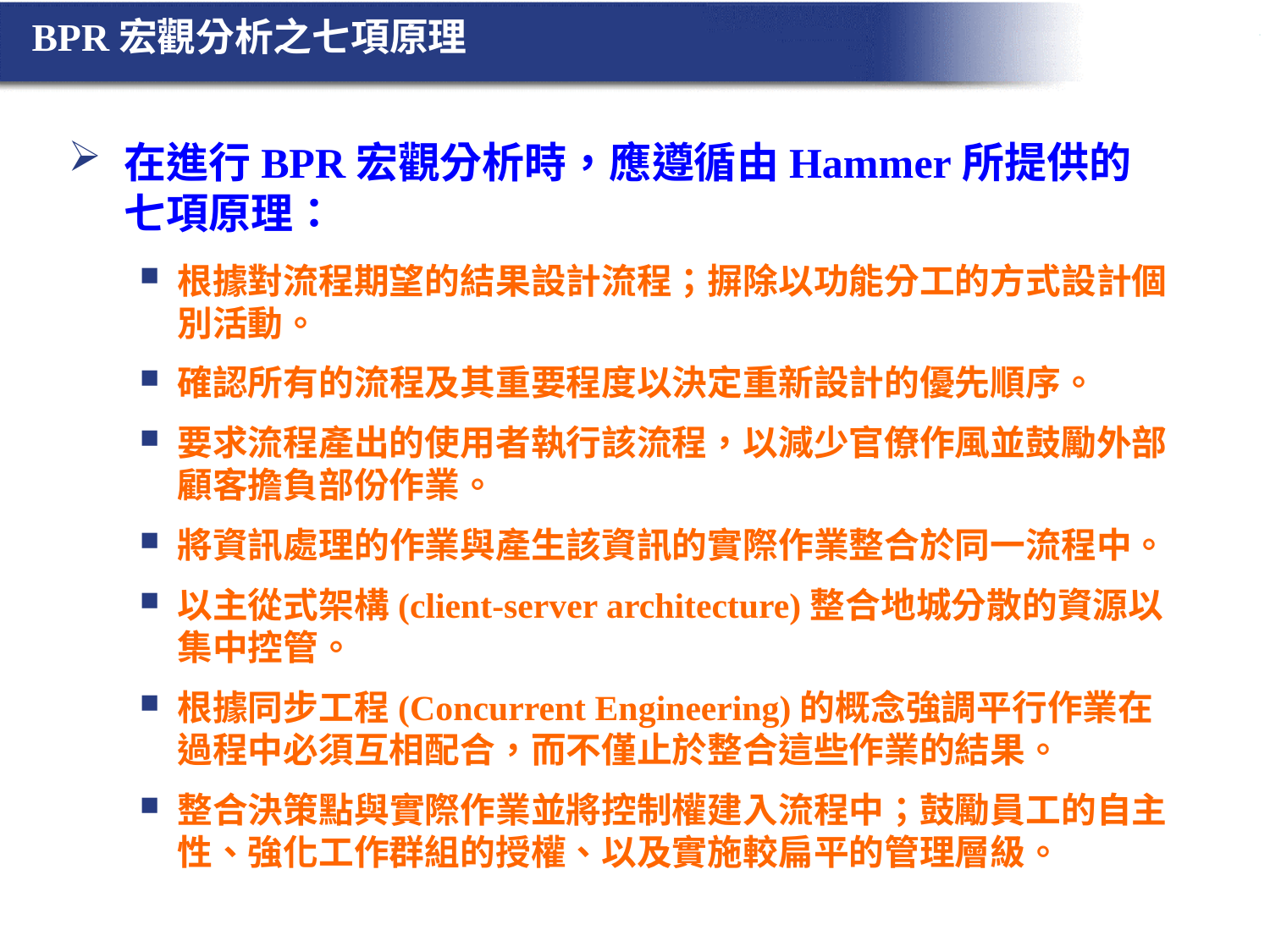

# BPR宏觀分析之七項原理
在進行BPR宏觀分析時，應遵循由Hammer所提供的七項原理：
根據對流程期望的結果設計流程；摒除以功能分工的方式設計個別活動。
確認所有的流程及其重要程度以決定重新設計的優先順序。
要求流程產出的使用者執行該流程，以減少官僚作風並鼓勵外部顧客擔負部份作業。
將資訊處理的作業與產生該資訊的實際作業整合於同一流程中。
以主從式架構(client-server architecture)整合地城分散的資源以集中控管。
根據同步工程(Concurrent Engineering)的概念強調平行作業在過程中必須互相配合，而不僅止於整合這些作業的結果。
整合決策點與實際作業並將控制權建入流程中；鼓勵員工的自主性、強化工作群組的授權、以及實施較扁平的管理層級。